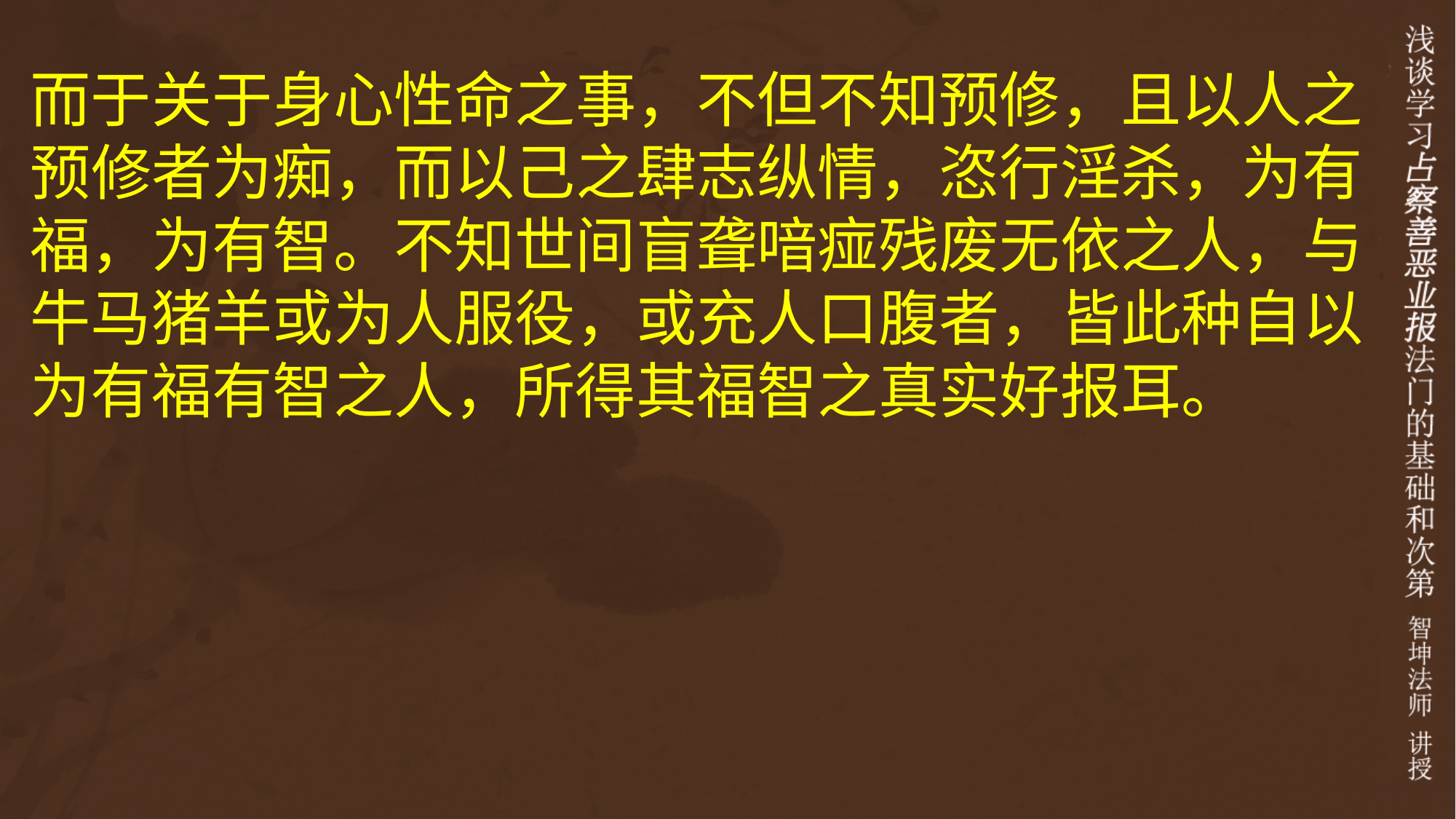

而于关于身心性命之事，不但不知预修，且以人之预修者为痴，而以己之肆志纵情，恣行淫杀，为有福，为有智。不知世间盲聋喑痖残废无依之人，与牛马猪羊或为人服役，或充人口腹者，皆此种自以为有福有智之人，所得其福智之真实好报耳。